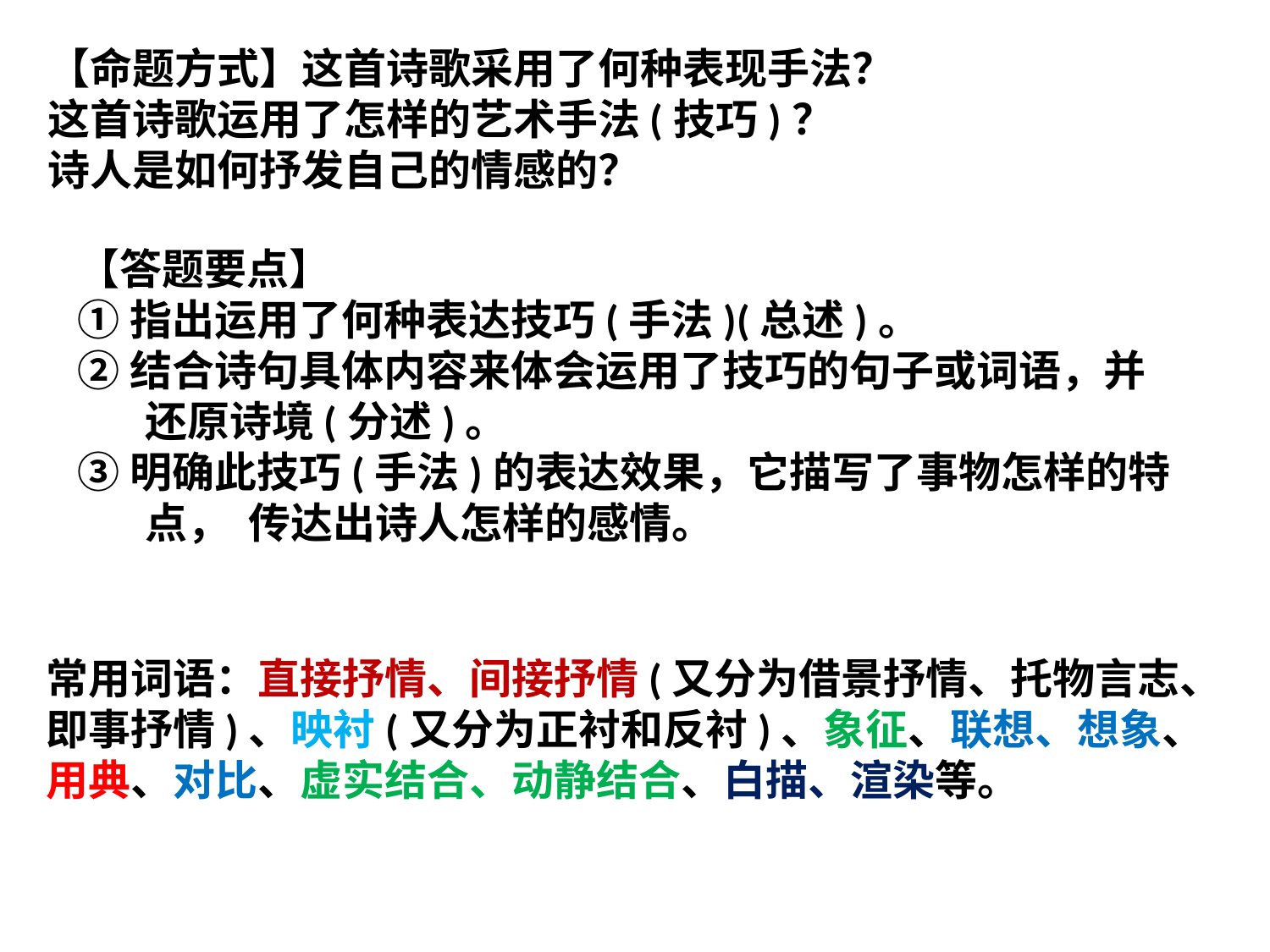

【命题方式】这首诗歌采用了何种表现手法？
这首诗歌运用了怎样的艺术手法(技巧)？
诗人是如何抒发自己的情感的？
【答题要点】
①指出运用了何种表达技巧(手法)(总述)。
②结合诗句具体内容来体会运用了技巧的句子或词语，并
      还原诗境(分述)。
③明确此技巧(手法)的表达效果，它描写了事物怎样的特
      点，  传达出诗人怎样的感情。
常用词语：直接抒情、间接抒情(又分为借景抒情、托物言志、即事抒情)、映衬(又分为正衬和反衬)、象征、联想、想象、用典、对比、虚实结合、动静结合、白描、渲染等。